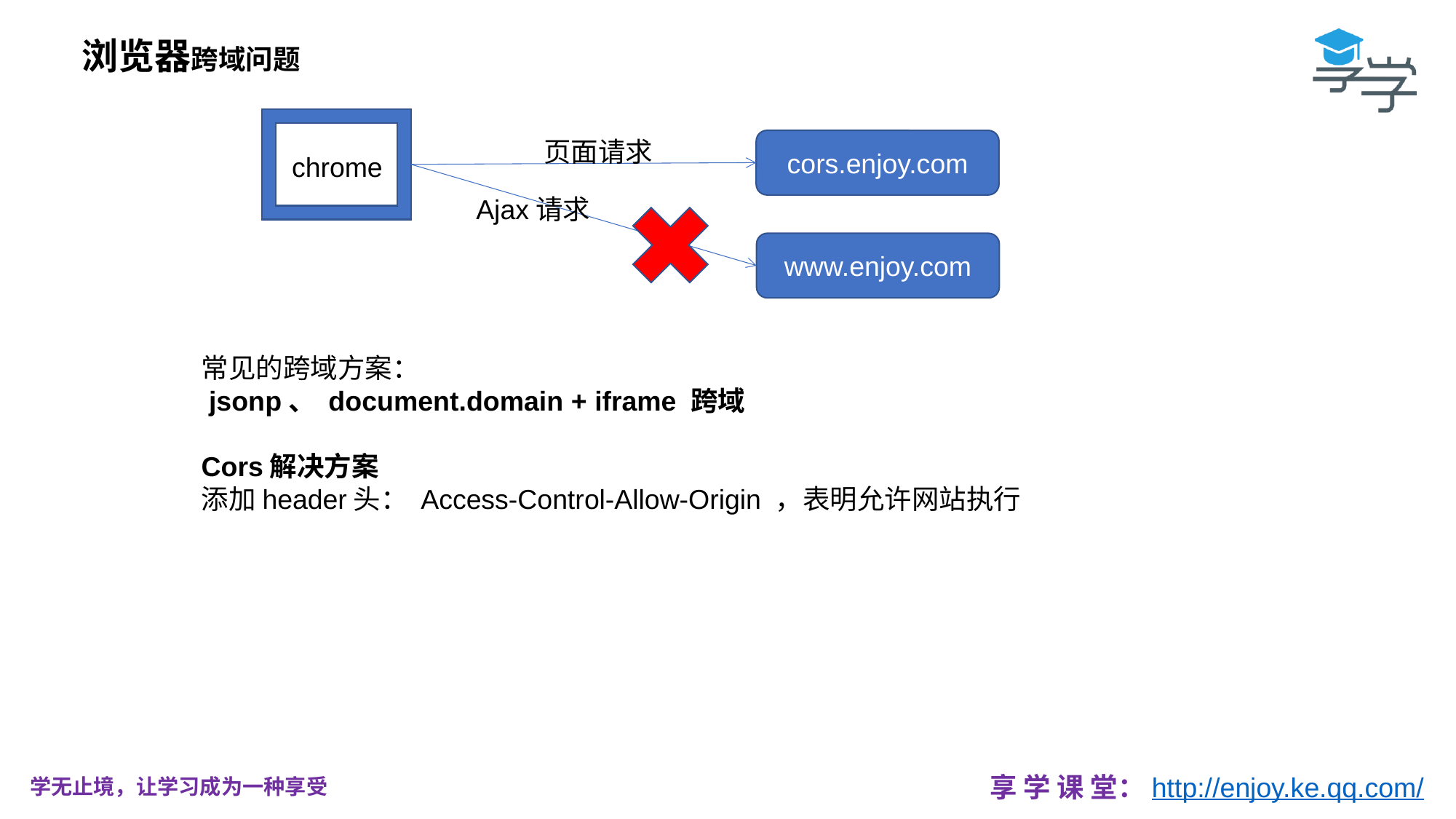

浏览器跨域问题

页面请求
cors.enjoy.com
chrome
Ajax请求

www.enjoy.com
常见的跨域方案：
 jsonp、 document.domain + iframe 跨域

Cors解决方案
添加header头： Access-Control-Allow-Origin ，表明允许网站执行